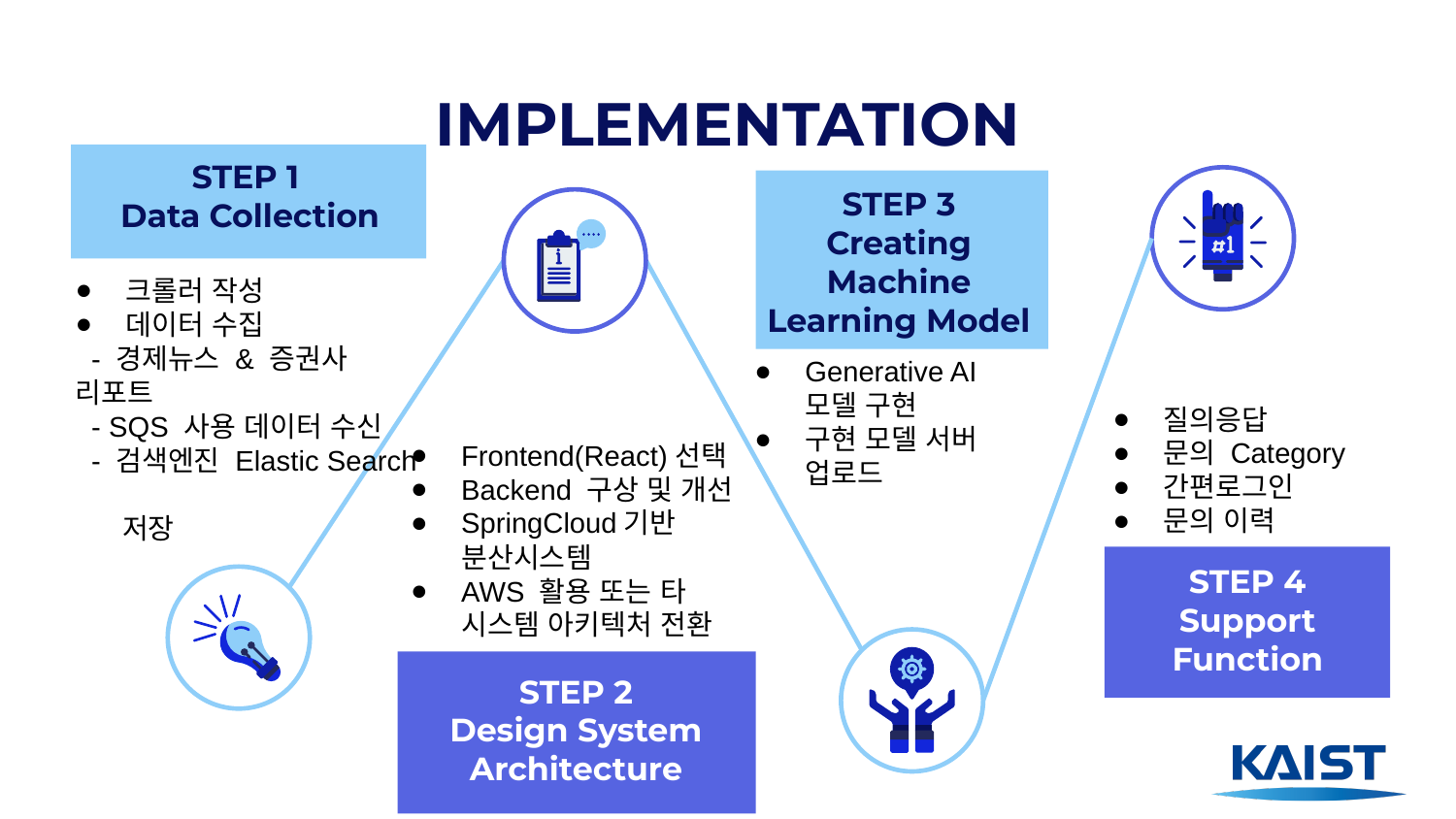

# IMPLEMENTATION
STEP 1
Data Collection

STEP 3
Creating Machine Learning Model

크롤러 작성
데이터 수집
  - 경제뉴스 & 증권사 리포트
  - SQS 사용 데이터 수신
  - 검색엔진 Elastic Search
     저장
Generative AI 모델 구현
구현 모델 서버 업로드

질의응답
문의 Category
간편로그인
문의 이력
Frontend(React)선택
Backend 구상 및 개선
SpringCloud기반 분산시스템
AWS 활용 또는 타 시스템 아키텍처 전환

STEP 4
Support Function

STEP 2
Design System
Architecture